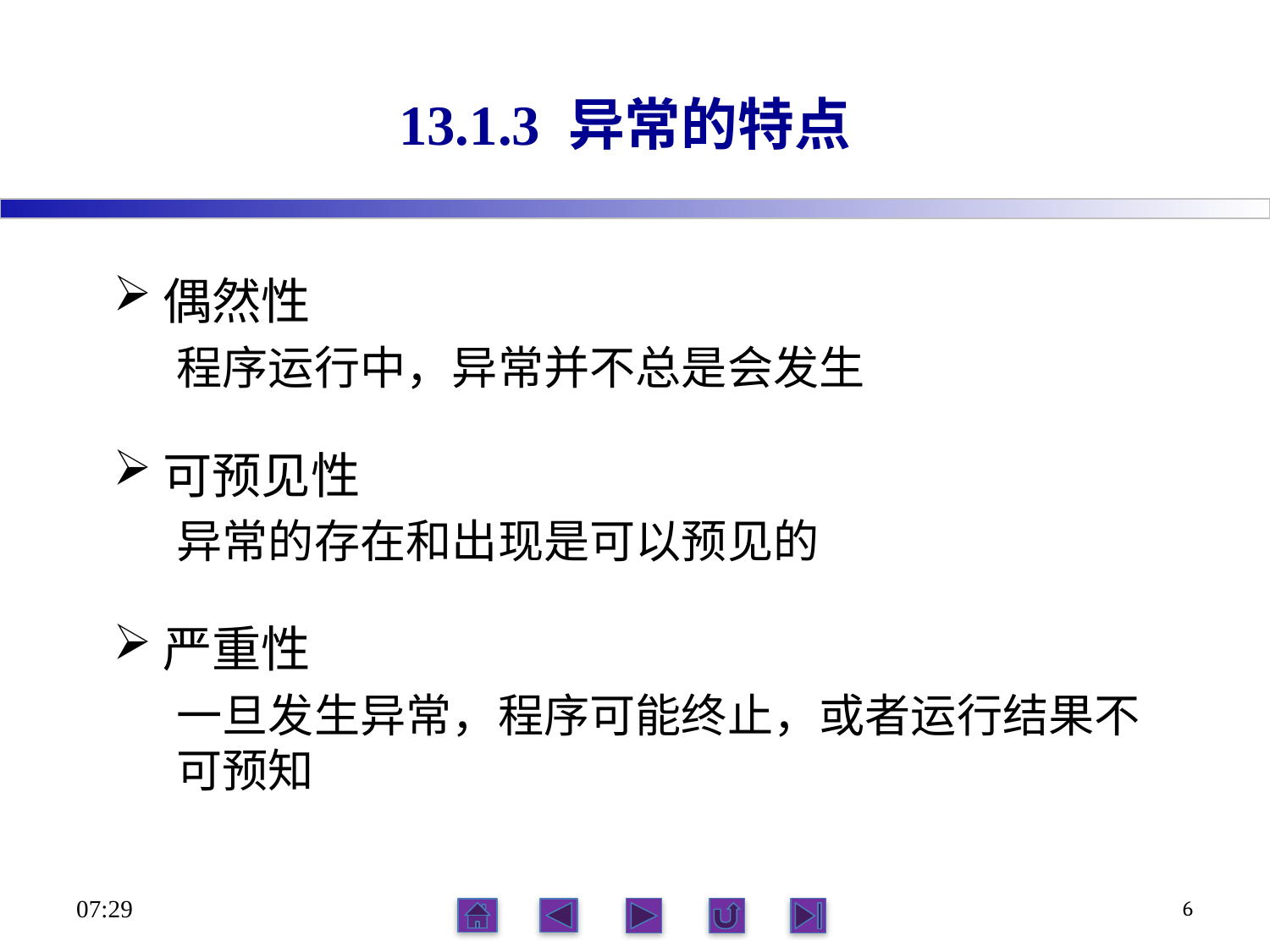

# 13.1.3 异常的特点
偶然性
程序运行中，异常并不总是会发生
可预见性
异常的存在和出现是可以预见的
严重性
一旦发生异常，程序可能终止，或者运行结果不可预知
07:29
6